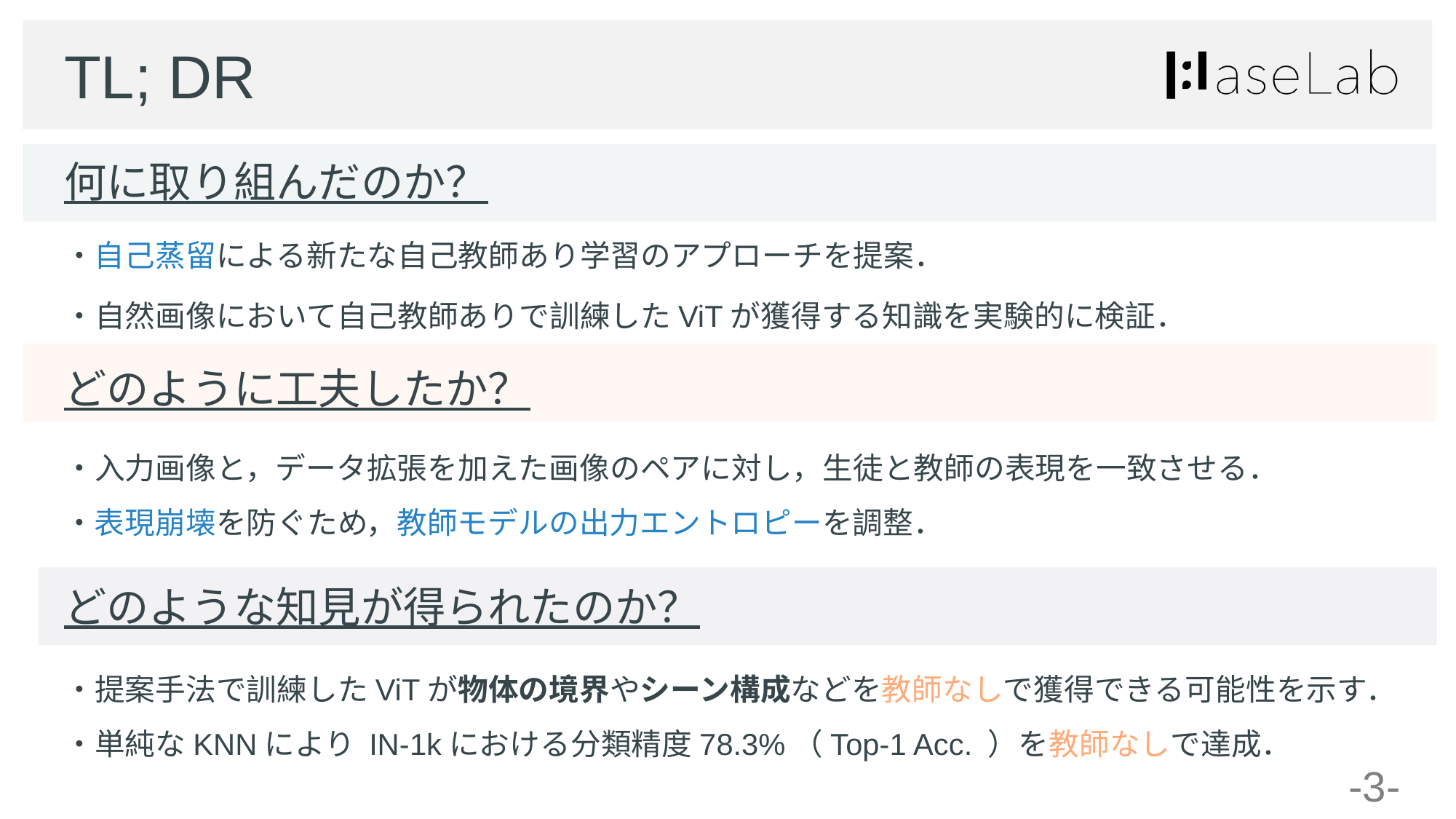

TL; DR

何に取り組んだのか？
・自己蒸留による新たな自己教師あり学習のアプローチを提案．
・自然画像において自己教師ありで訓練したViTが獲得する知識を実験的に検証．

どのように工夫したか？
・入力画像と，データ拡張を加えた画像のペアに対し，生徒と教師の表現を一致させる．
・表現崩壊を防ぐため，教師モデルの出力エントロピーを調整．

どのような知見が得られたのか？
・提案手法で訓練したViTが物体の境界やシーン構成などを教師なしで獲得できる可能性を示す．
・単純なKNNにより IN-1kにおける分類精度78.3%（Top-1 Acc. ）を教師なしで達成．
-3-